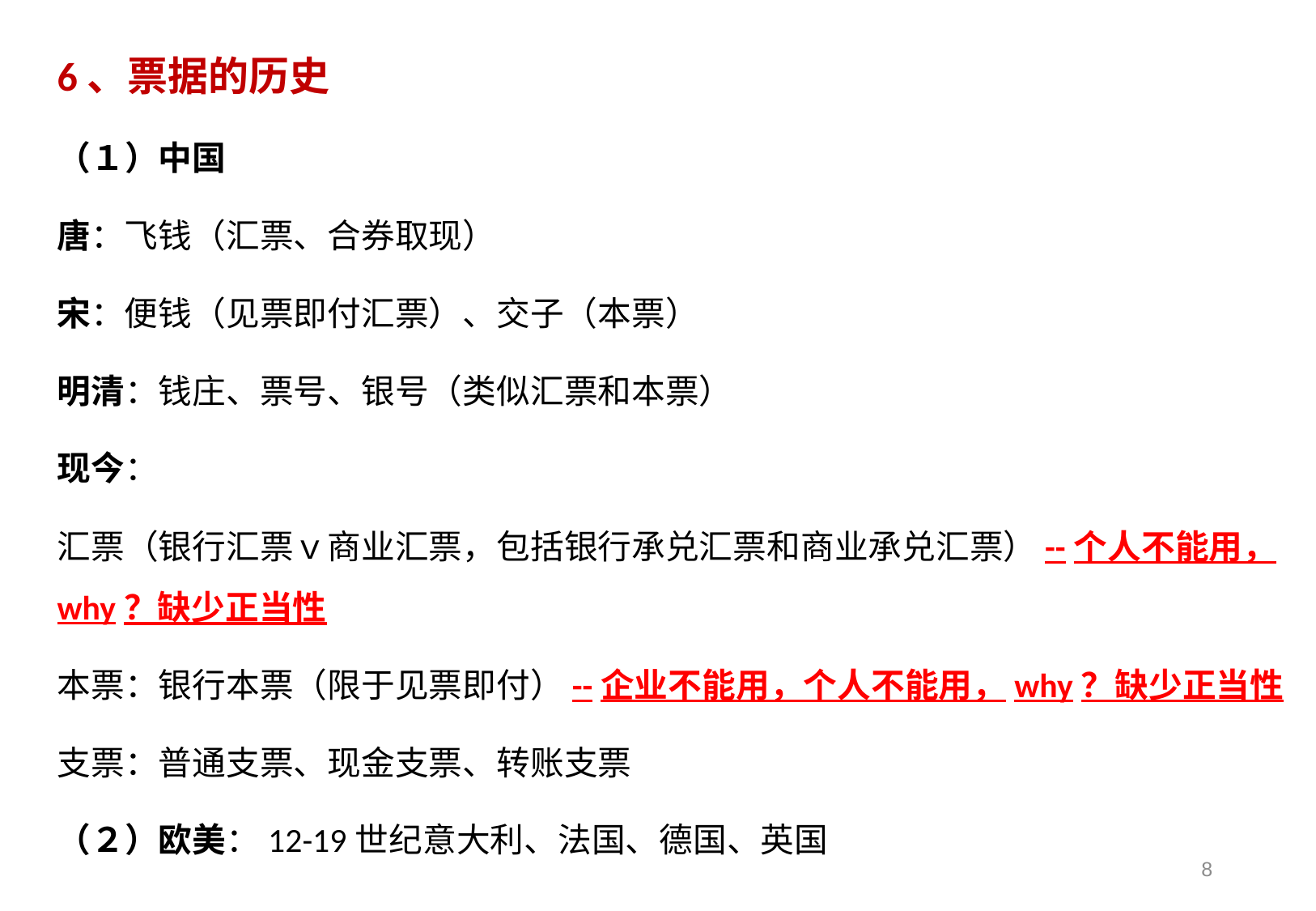

6、票据的历史
（１）中国
唐：飞钱（汇票、合券取现）
宋：便钱（见票即付汇票）、交子（本票）
明清：钱庄、票号、银号（类似汇票和本票）
现今：
汇票（银行汇票ｖ商业汇票，包括银行承兑汇票和商业承兑汇票）--个人不能用，why？缺少正当性
本票：银行本票（限于见票即付）--企业不能用，个人不能用，why？缺少正当性
支票：普通支票、现金支票、转账支票
（２）欧美：12-19世纪意大利、法国、德国、英国
8